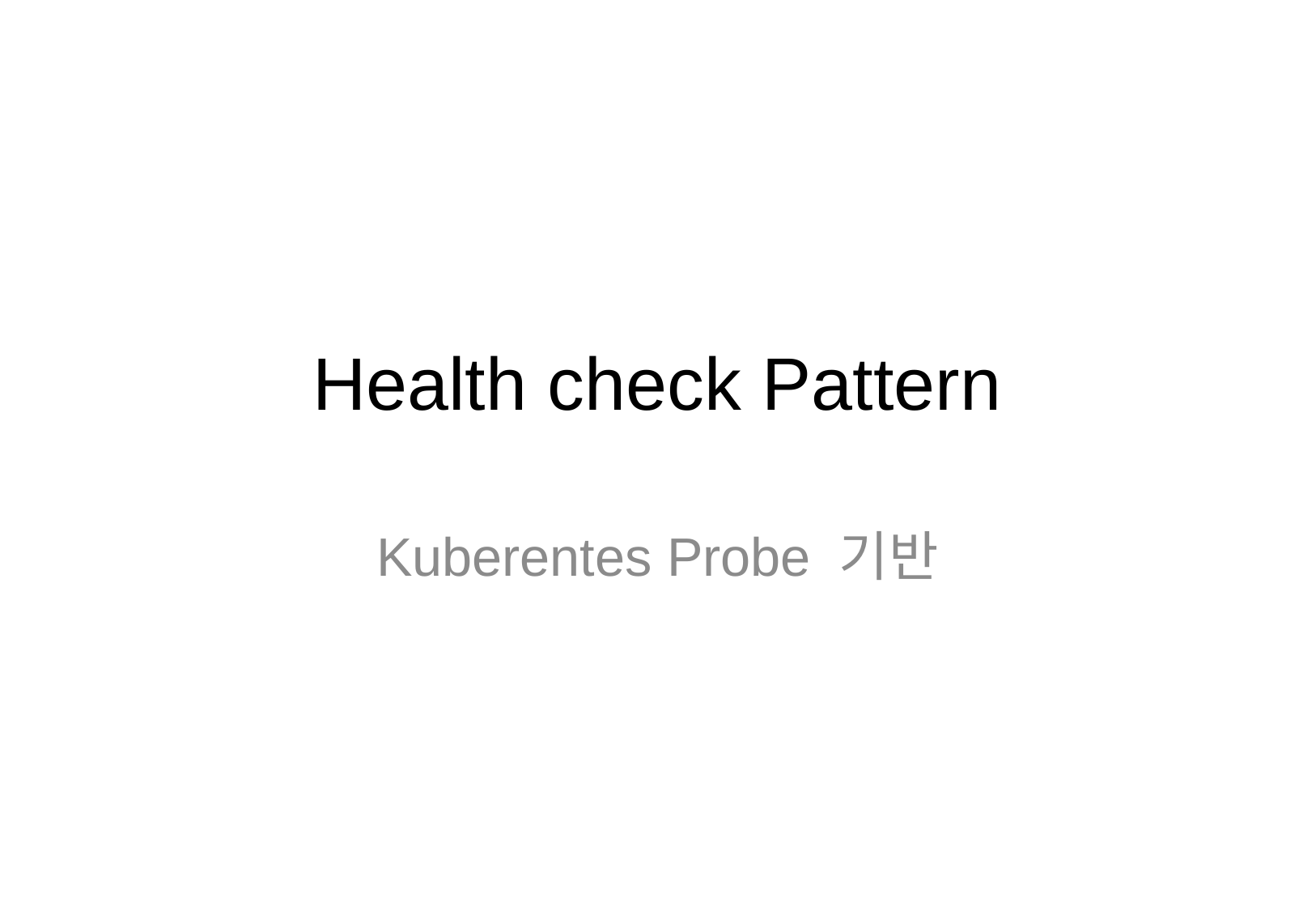

# Health check Pattern
Kuberentes Probe 기반